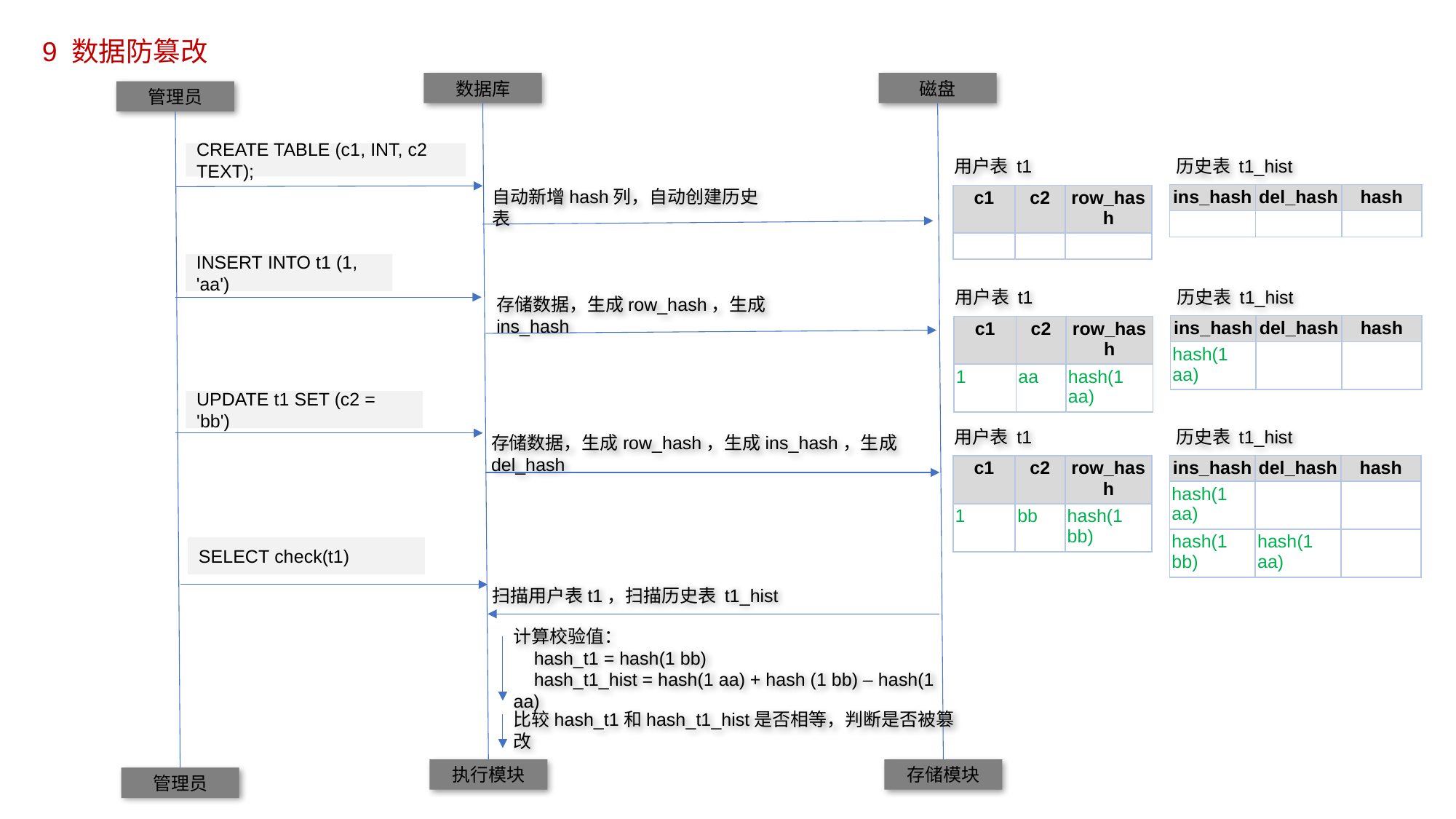

9 数据防篡改
数据库
磁盘
管理员
CREATE TABLE (c1, INT, c2 TEXT);
用户表 t1
历史表 t1_hist
| ins\_hash | del\_hash | hash |
| --- | --- | --- |
|  |  |  |
| c1 | c2 | row\_hash |
| --- | --- | --- |
|  |  |  |
自动新增hash列，自动创建历史表
INSERT INTO t1 (1, 'aa')
用户表 t1
历史表 t1_hist
存储数据，生成row_hash，生成ins_hash
| ins\_hash | del\_hash | hash |
| --- | --- | --- |
| hash(1 aa) |  |  |
| c1 | c2 | row\_hash |
| --- | --- | --- |
| 1 | aa | hash(1 aa) |
UPDATE t1 SET (c2 = 'bb')
用户表 t1
历史表 t1_hist
存储数据，生成row_hash，生成ins_hash，生成del_hash
| ins\_hash | del\_hash | hash |
| --- | --- | --- |
| hash(1 aa) |  |  |
| hash(1 bb) | hash(1 aa) |  |
| c1 | c2 | row\_hash |
| --- | --- | --- |
| 1 | bb | hash(1 bb) |
SELECT check(t1)
扫描用户表t1，扫描历史表 t1_hist
计算校验值：
    hash_t1 = hash(1 bb)
    hash_t1_hist = hash(1 aa) + hash (1 bb) – hash(1 aa)
比较hash_t1和hash_t1_hist是否相等，判断是否被篡改
执行模块
存储模块
管理员